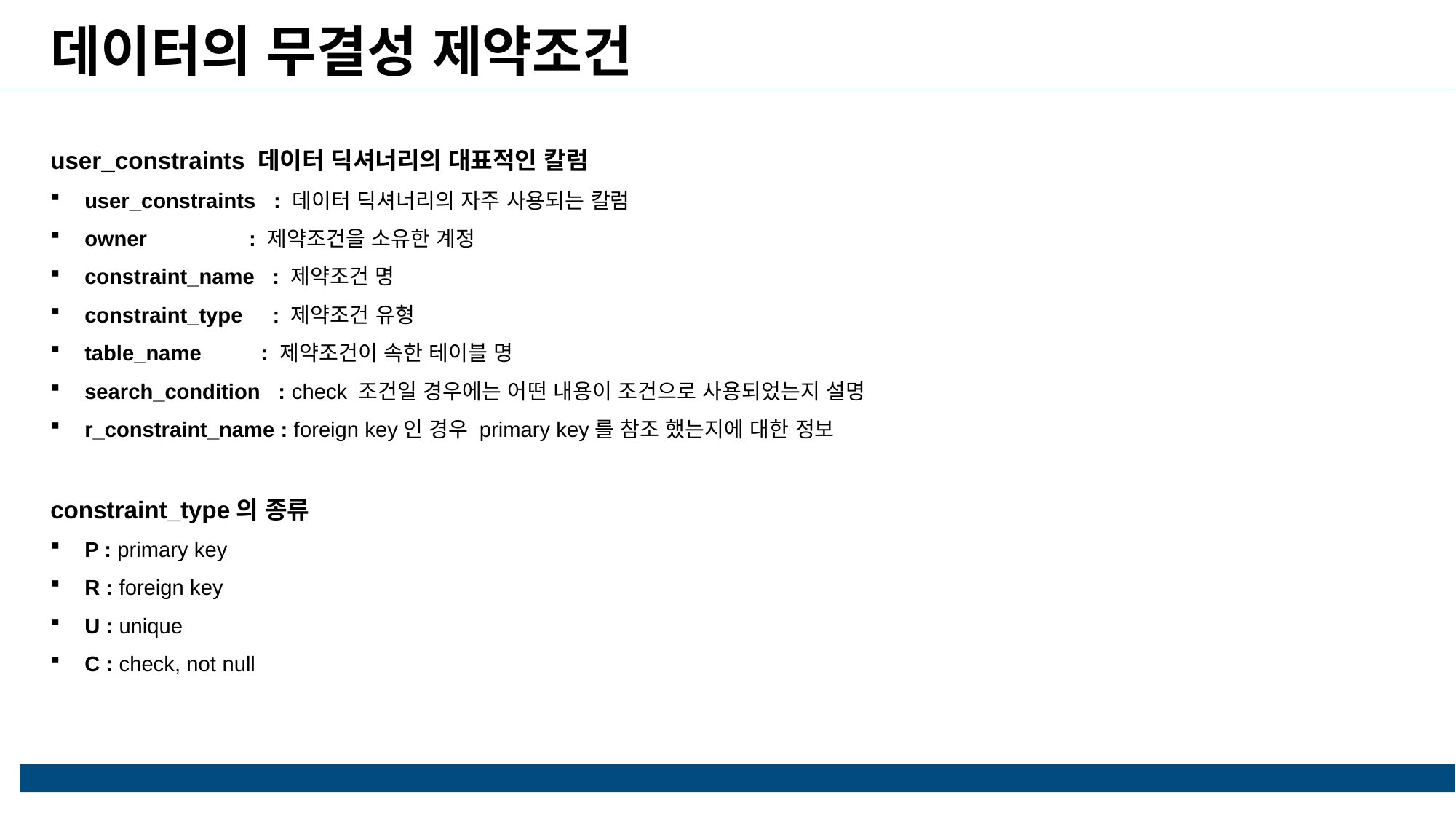

데이터의 무결성 제약조건
user_constraints 데이터 딕셔너리의 대표적인 칼럼
user_constraints   : 데이터 딕셔너리의 자주 사용되는 칼럼
owner                 : 제약조건을 소유한 계정
constraint_name   : 제약조건 명
constraint_type     : 제약조건 유형
table_name          : 제약조건이 속한 테이블 명
search_condition   : check 조건일 경우에는 어떤 내용이 조건으로 사용되었는지 설명
r_constraint_name : foreign key인 경우 primary key를 참조 했는지에 대한 정보

constraint_type의 종류
P : primary key
R : foreign key
U : unique
C : check, not null